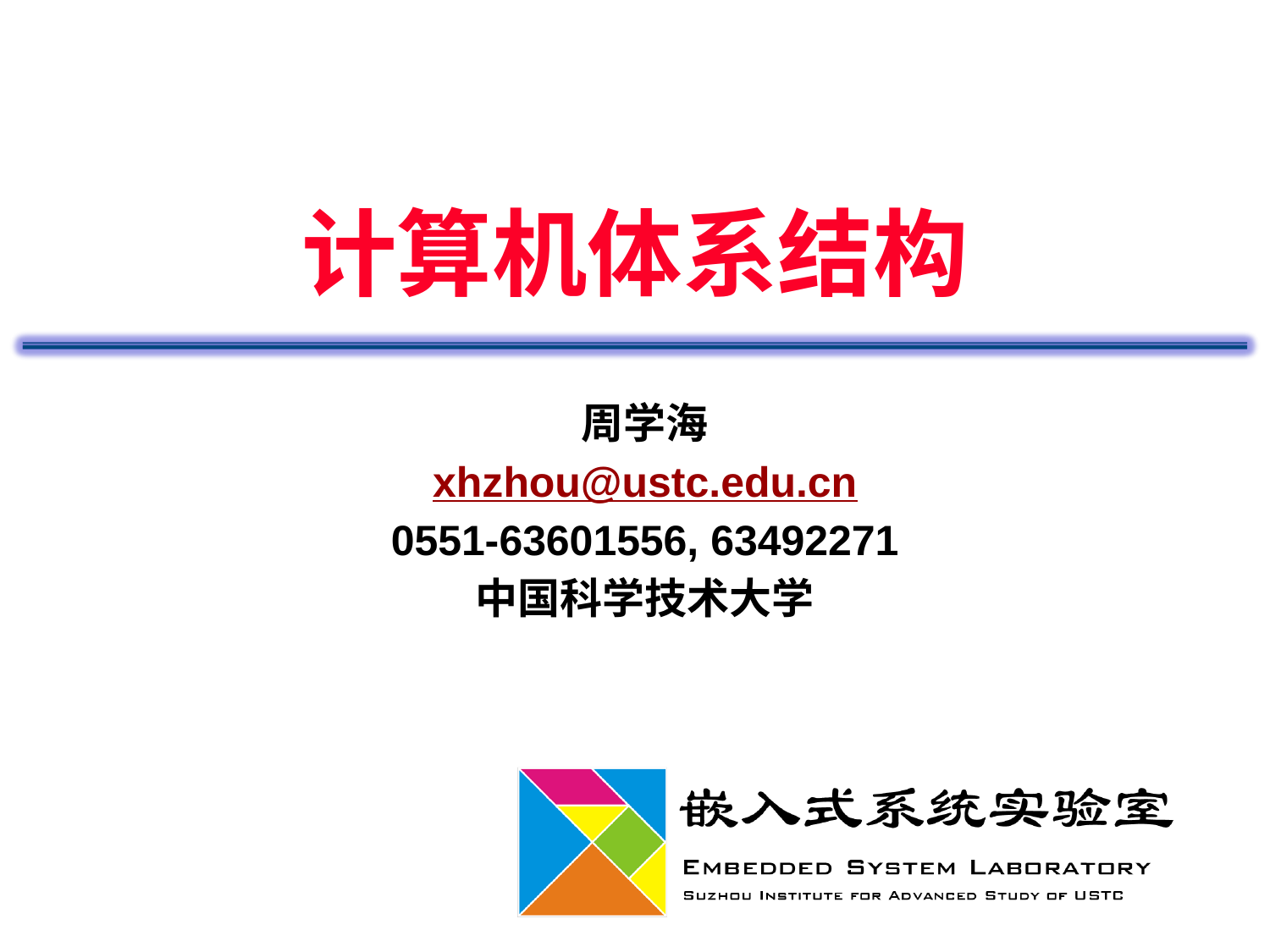

# 计算机体系结构
周学海
xhzhou@ustc.edu.cn
0551-63601556, 63492271
中国科学技术大学